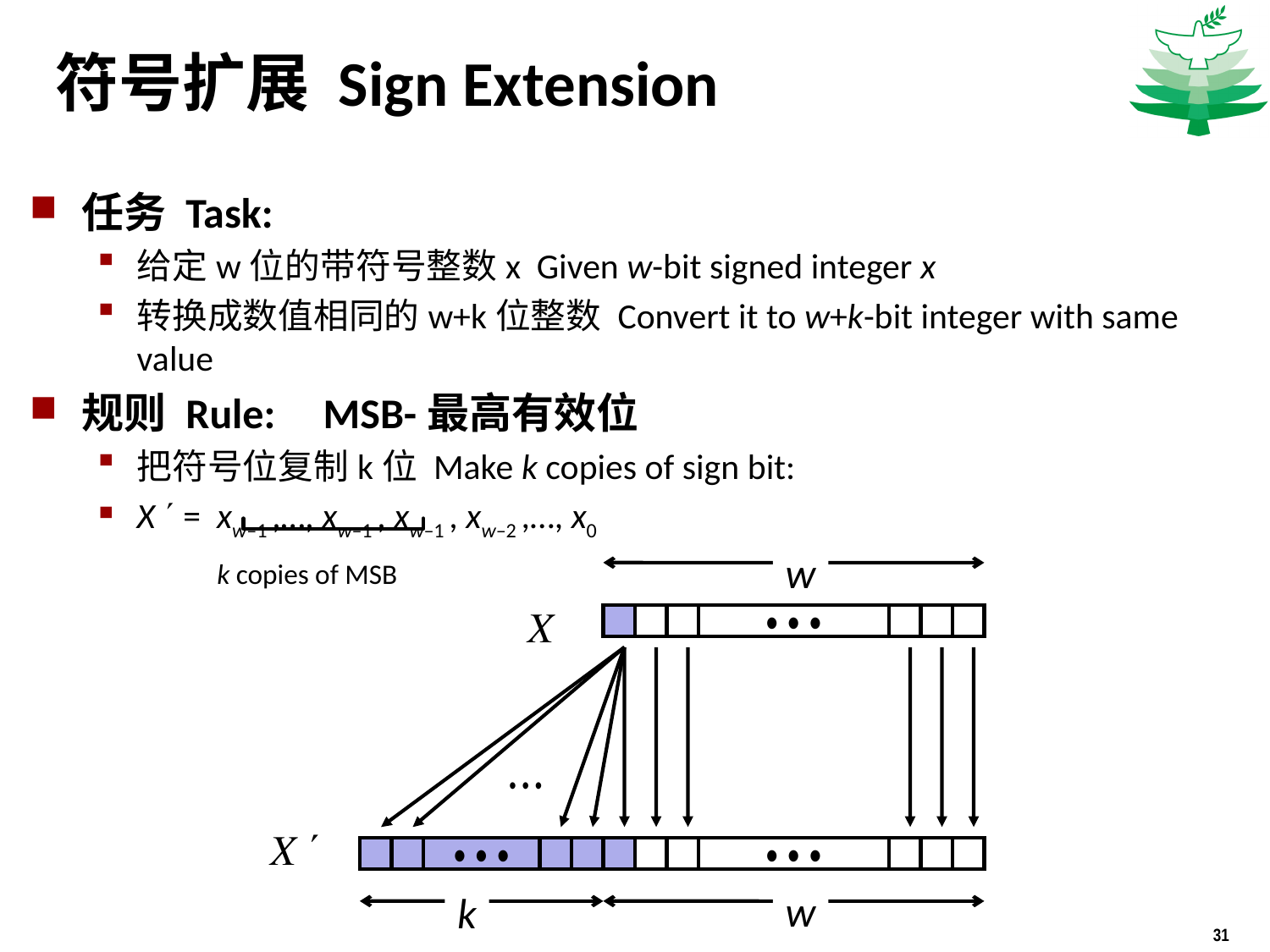

# 符号扩展 Sign Extension
任务 Task:
给定w位的带符号整数x  Given w-bit signed integer x
转换成数值相同的w+k位整数 Convert it to w+k-bit integer with same value
规则 Rule:     MSB-最高有效位
把符号位复制k位 Make k copies of sign bit:
X ′ =  xw–1 ,…, xw–1 , xw–1 , xw–2 ,…, x0

w

X

• • •

• • •
X ′

• • •

• • •

w
k

k copies of MSB